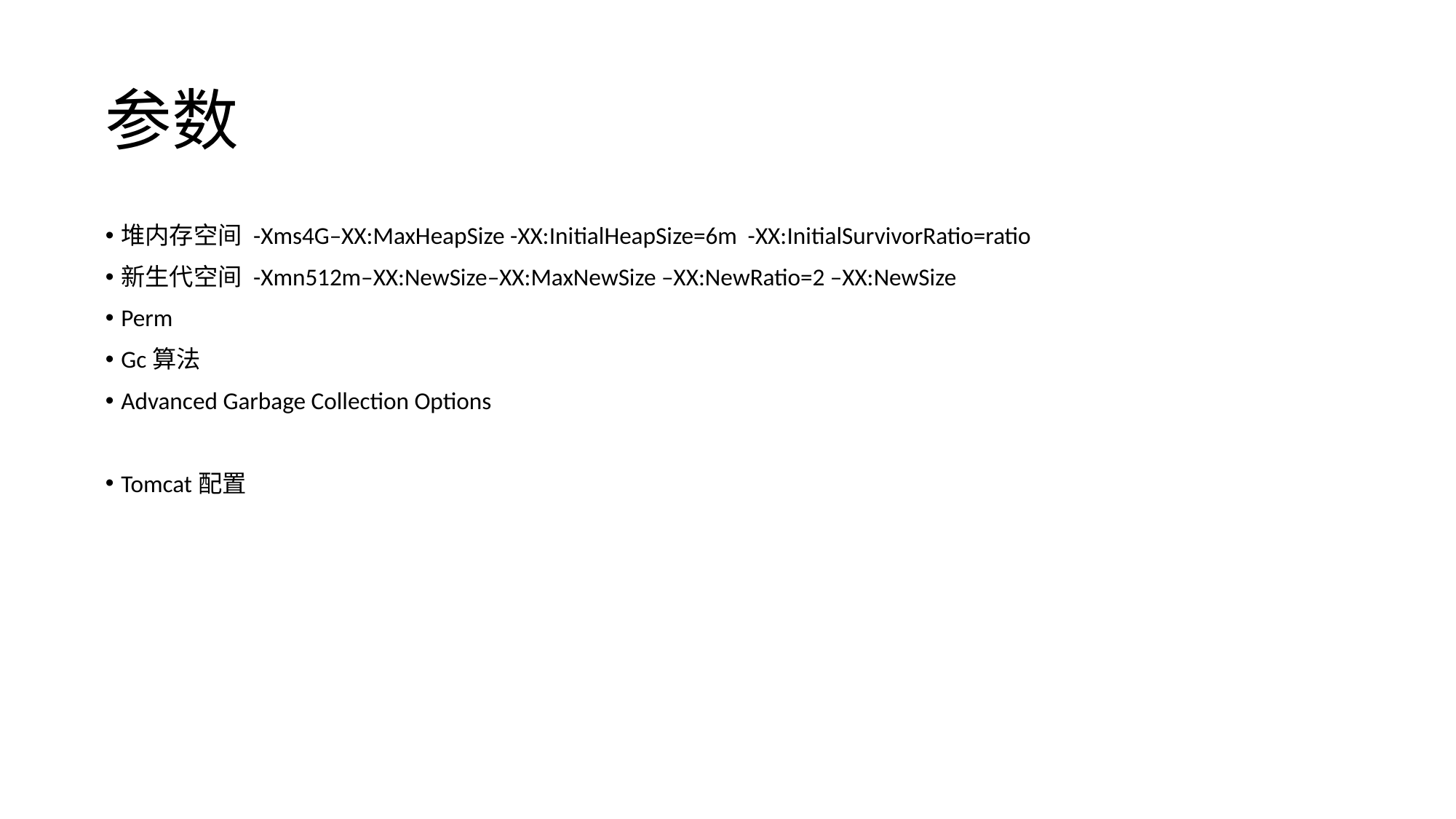

# 参数
堆内存空间 -Xms4G–XX:MaxHeapSize -XX:InitialHeapSize=6m  -XX:InitialSurvivorRatio=ratio
新生代空间 -Xmn512m–XX:NewSize–XX:MaxNewSize –XX:NewRatio=2 –XX:NewSize
Perm
Gc算法
Advanced Garbage Collection Options

Tomcat配置